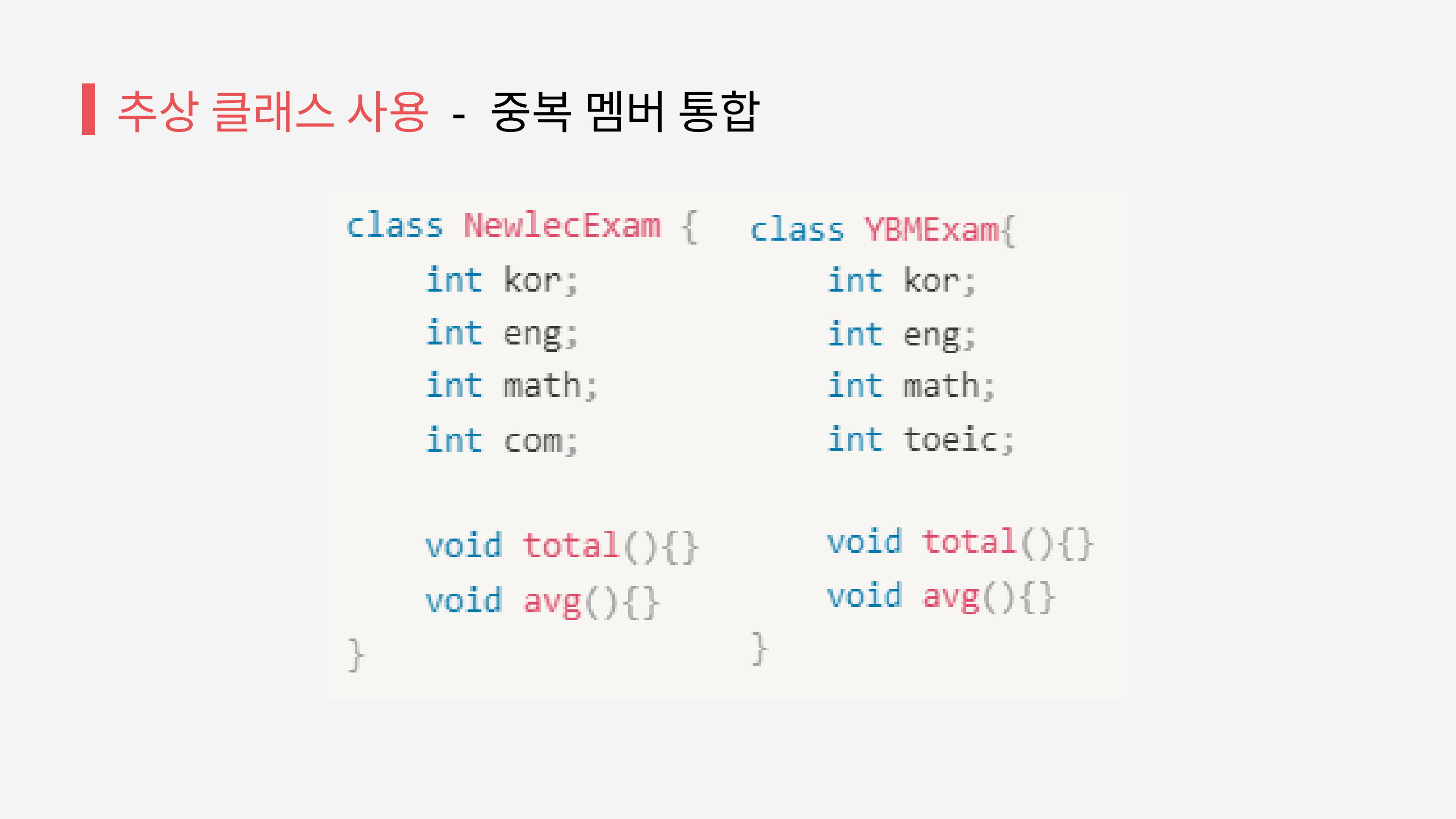

추상 클래스 사용 - 중복 멤버 통합